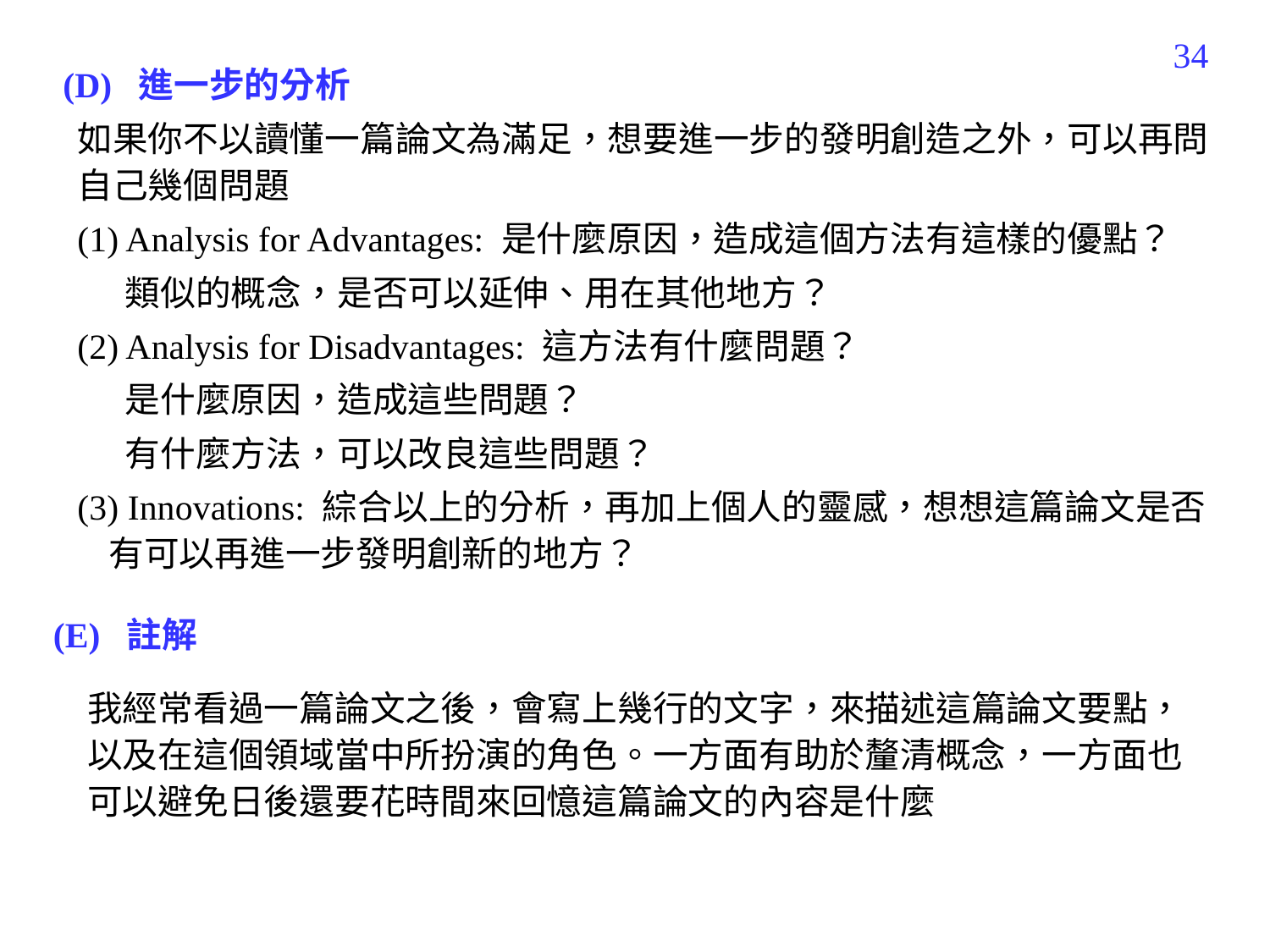

34
(D)  進一步的分析
如果你不以讀懂一篇論文為滿足，想要進一步的發明創造之外，可以再問自己幾個問題
(1) Analysis for Advantages: 是什麼原因，造成這個方法有這樣的優點？
     類似的概念，是否可以延伸、用在其他地方？
(2) Analysis for Disadvantages: 這方法有什麼問題？
     是什麼原因，造成這些問題？
     有什麼方法，可以改良這些問題？
(3) Innovations: 綜合以上的分析，再加上個人的靈感，想想這篇論文是否
    有可以再進一步發明創新的地方？
(E)  註解
我經常看過一篇論文之後，會寫上幾行的文字，來描述這篇論文要點，以及在這個領域當中所扮演的角色。一方面有助於釐清概念，一方面也可以避免日後還要花時間來回憶這篇論文的內容是什麼